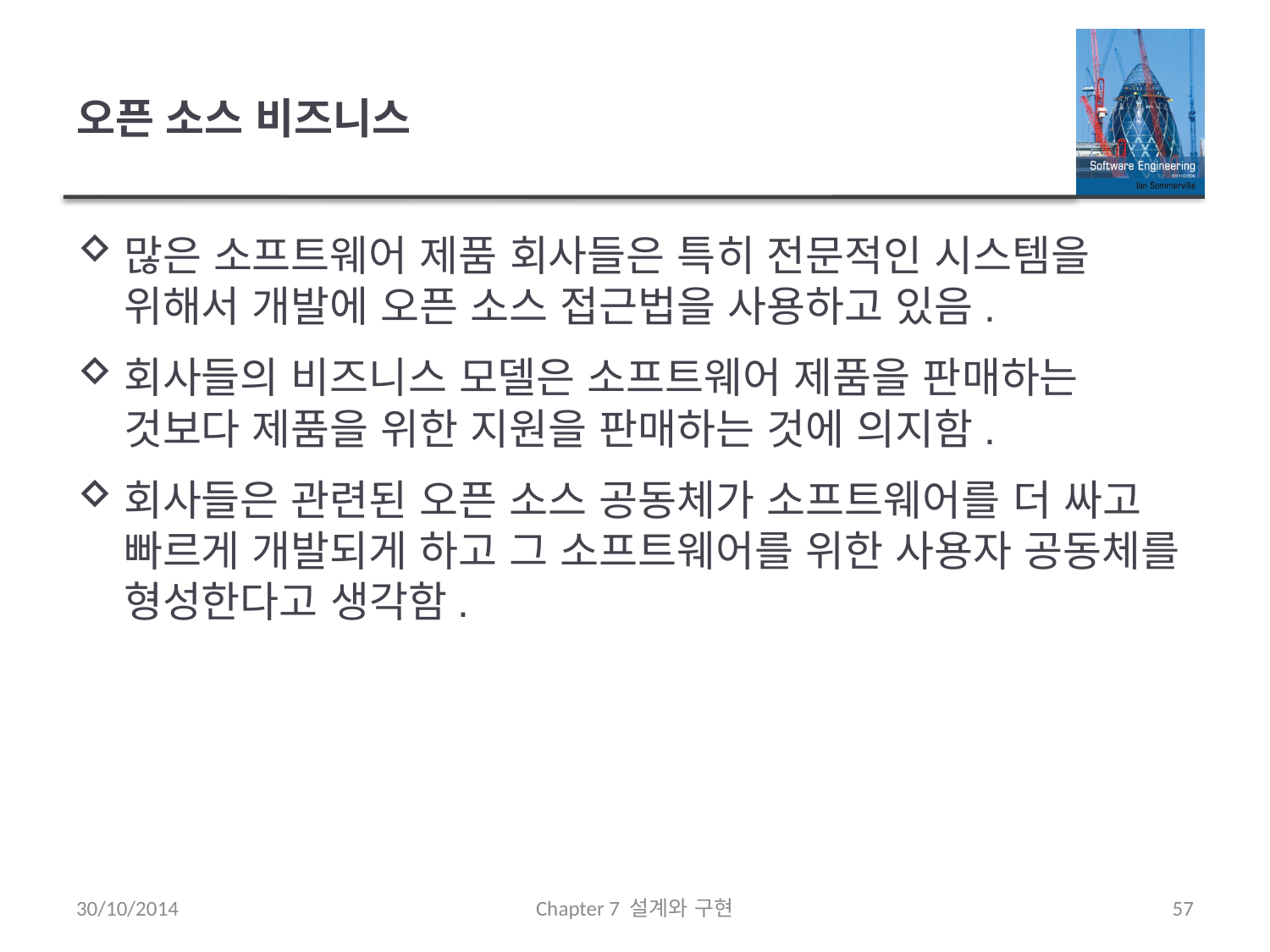

# 오픈 소스 비즈니스
많은 소프트웨어 제품 회사들은 특히 전문적인 시스템을 위해서 개발에 오픈 소스 접근법을 사용하고 있음.
회사들의 비즈니스 모델은 소프트웨어 제품을 판매하는 것보다 제품을 위한 지원을 판매하는 것에 의지함.
회사들은 관련된 오픈 소스 공동체가 소프트웨어를 더 싸고 빠르게 개발되게 하고 그 소프트웨어를 위한 사용자 공동체를 형성한다고 생각함.
30/10/2014
Chapter 7 설계와 구현
57